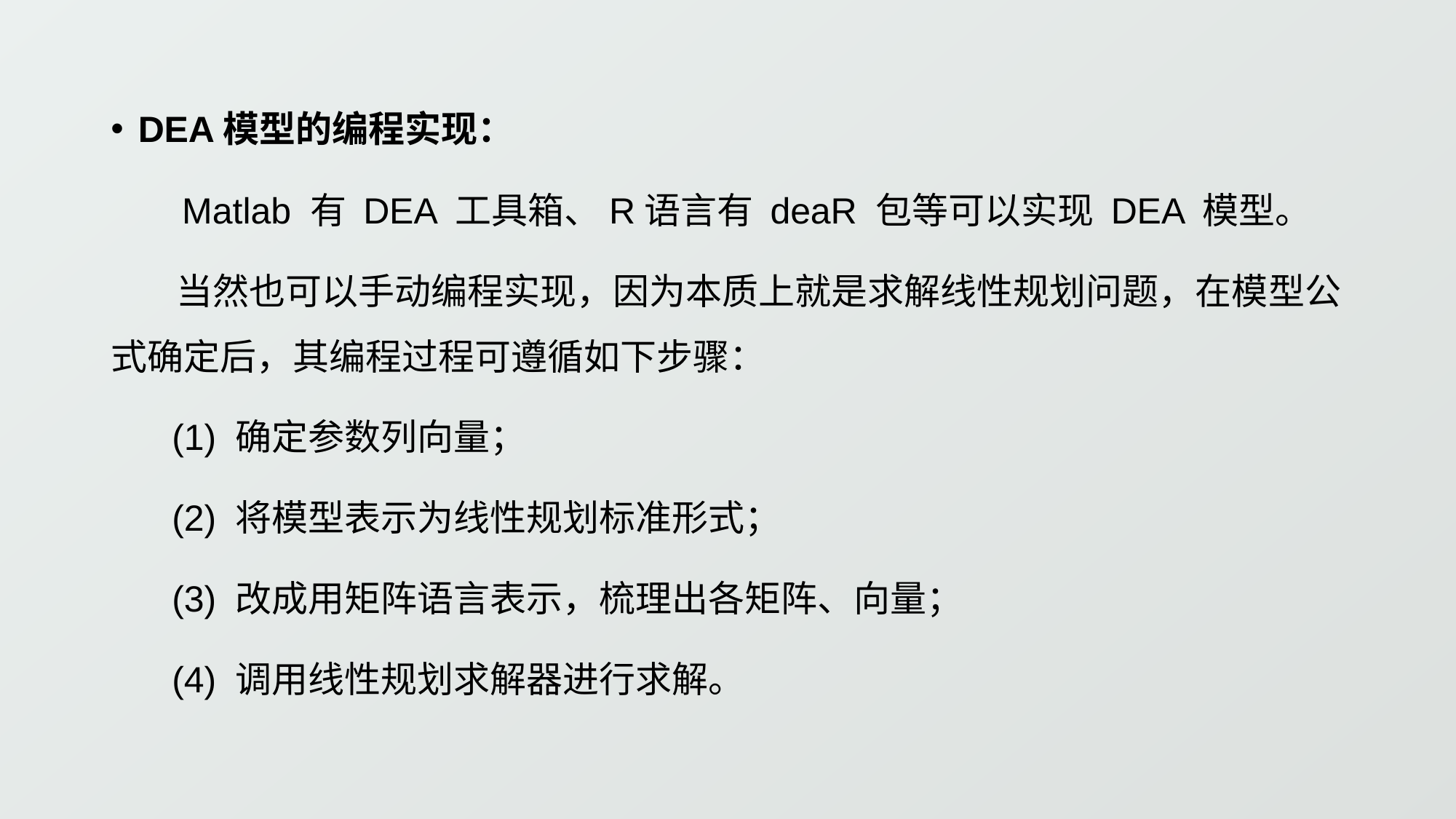

DEA模型的编程实现：
       Matlab 有 DEA 工具箱、R语言有 deaR 包等可以实现 DEA 模型。
       当然也可以手动编程实现，因为本质上就是求解线性规划问题，在模型公式确定后，其编程过程可遵循如下步骤：
      (1) 确定参数列向量；
      (2) 将模型表示为线性规划标准形式；
      (3) 改成用矩阵语言表示，梳理出各矩阵、向量；
      (4) 调用线性规划求解器进行求解。